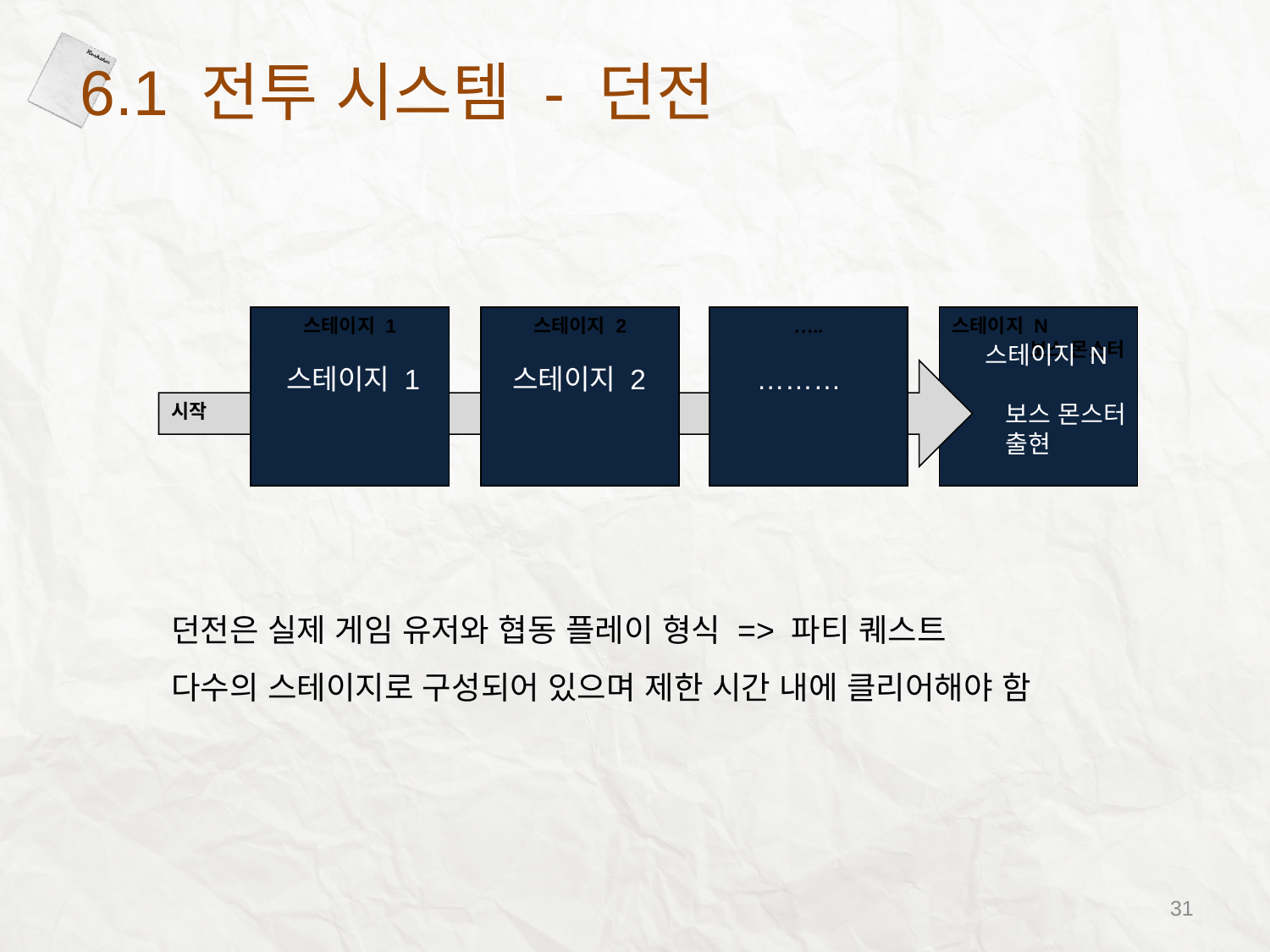

6.1 전투 시스템 - 던전
스테이지 1
스테이지 2
…..
스테이지 N
보스 몬스터
시작
스테이지 N

  보스 몬스터
  출현
스테이지 1
스테이지 2
    ………
던전은 실제 게임 유저와 협동 플레이 형식 => 파티 퀘스트
다수의 스테이지로 구성되어 있으며 제한 시간 내에 클리어해야 함
31